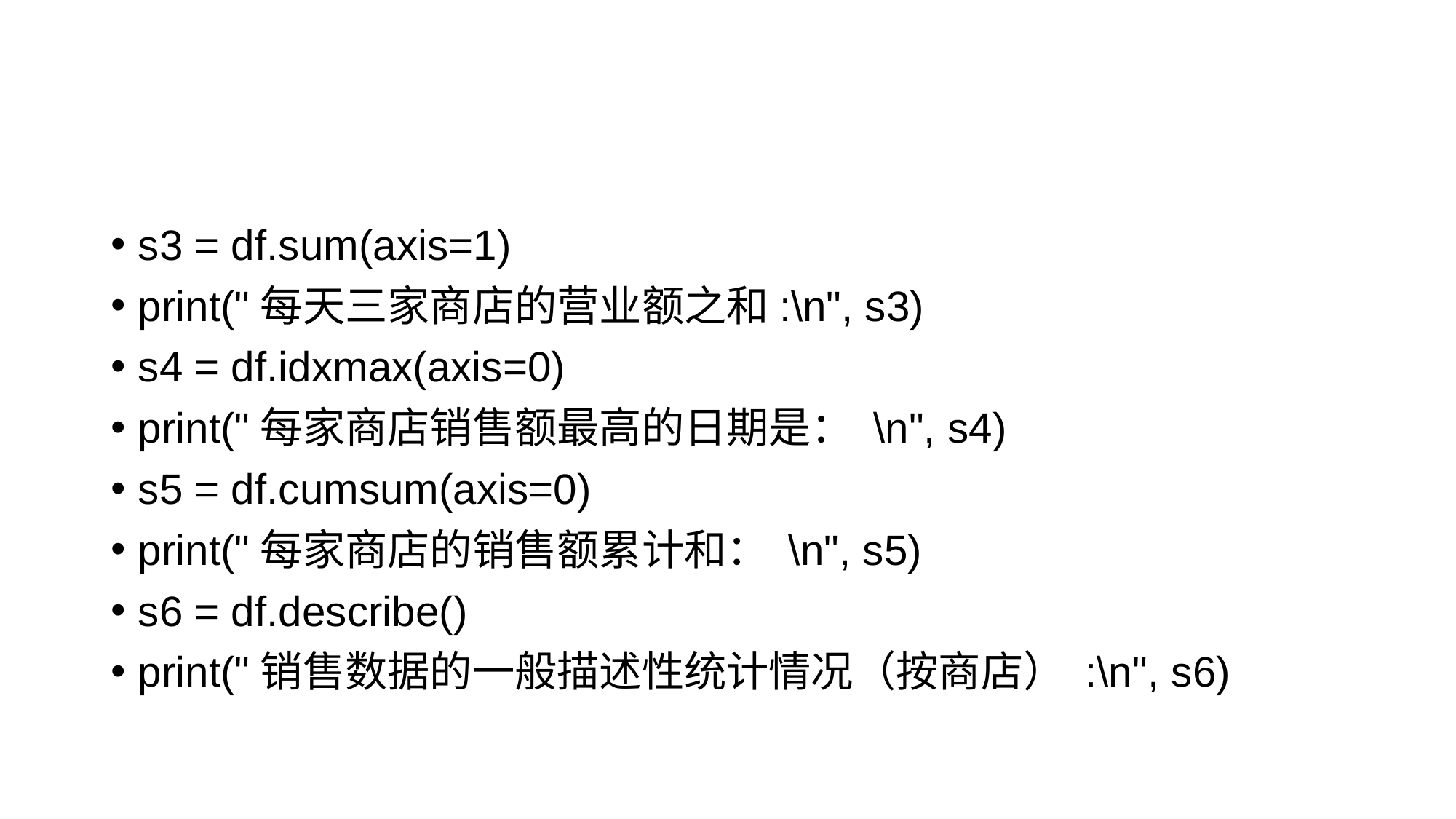

#
s3 = df.sum(axis=1)
print("每天三家商店的营业额之和:\n", s3)
s4 = df.idxmax(axis=0)
print("每家商店销售额最高的日期是： \n", s4)
s5 = df.cumsum(axis=0)
print("每家商店的销售额累计和： \n", s5)
s6 = df.describe()
print("销售数据的一般描述性统计情况（按商店） :\n", s6)